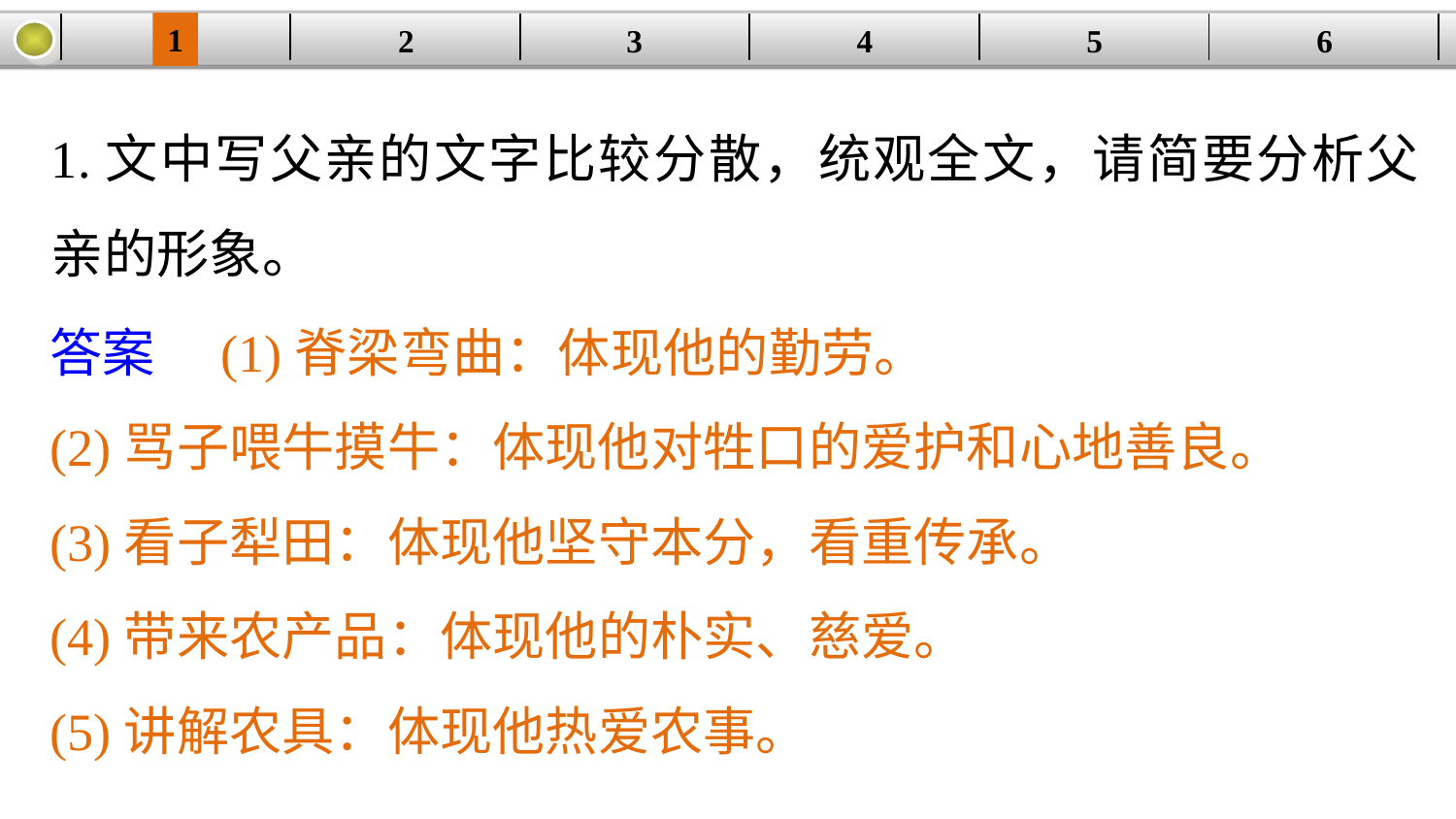

1
2
3
4
|  |  |  |  |  |  |
| --- | --- | --- | --- | --- | --- |
5
6

1.文中写父亲的文字比较分散，统观全文，请简要分析父亲的形象。
答案　(1)脊梁弯曲：体现他的勤劳。
(2)骂子喂牛摸牛：体现他对牲口的爱护和心地善良。
(3)看子犁田：体现他坚守本分，看重传承。
(4)带来农产品：体现他的朴实、慈爱。
(5)讲解农具：体现他热爱农事。